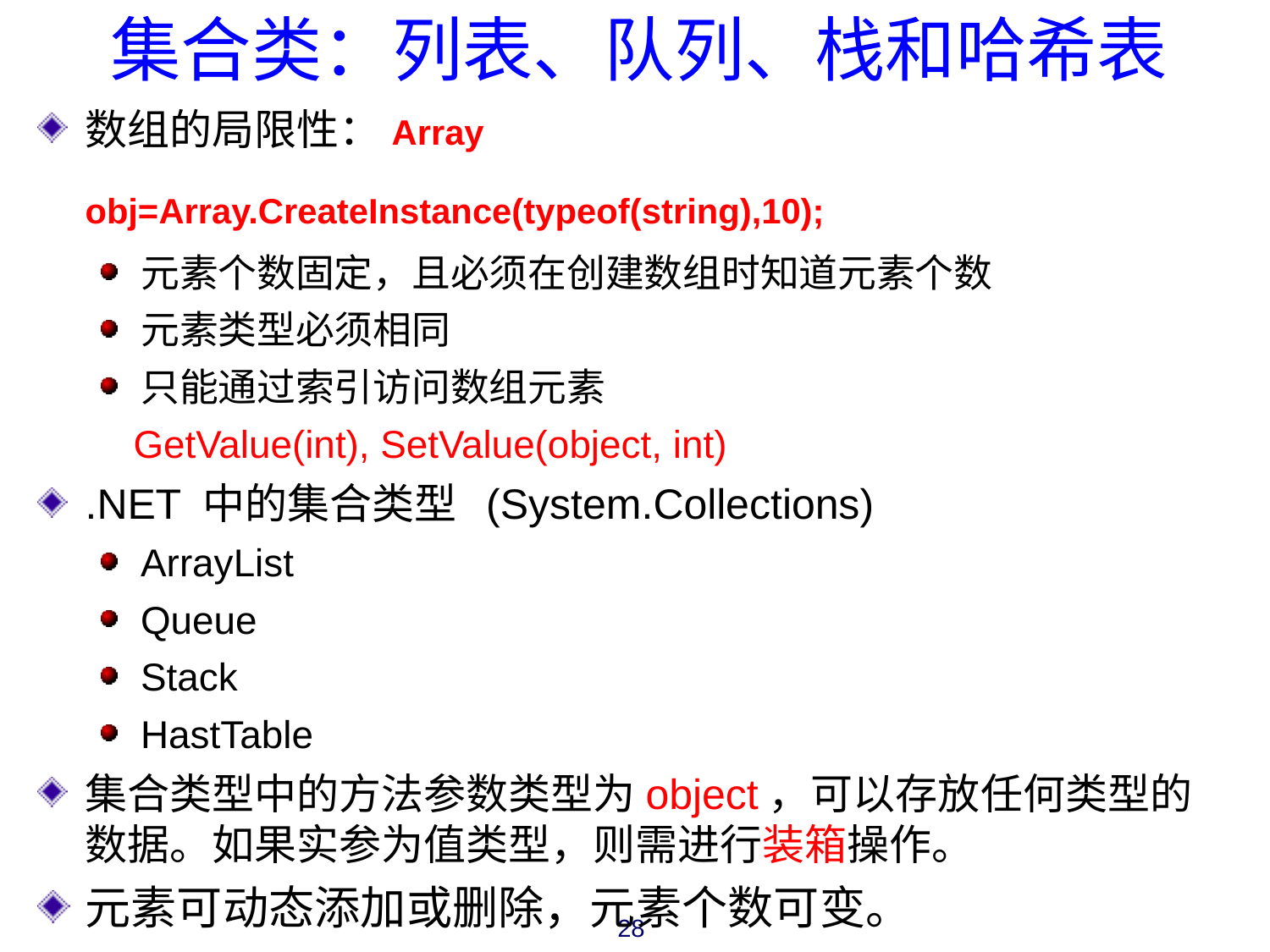

# 集合类：列表、队列、栈和哈希表
数组的局限性：Array obj=Array.CreateInstance(typeof(string),10);
元素个数固定，且必须在创建数组时知道元素个数
元素类型必须相同
只能通过索引访问数组元素
   GetValue(int), SetValue(object, int)
.NET 中的集合类型  (System.Collections)
ArrayList
Queue
Stack
HastTable
集合类型中的方法参数类型为object，可以存放任何类型的数据。如果实参为值类型，则需进行装箱操作。
元素可动态添加或删除，元素个数可变。
28